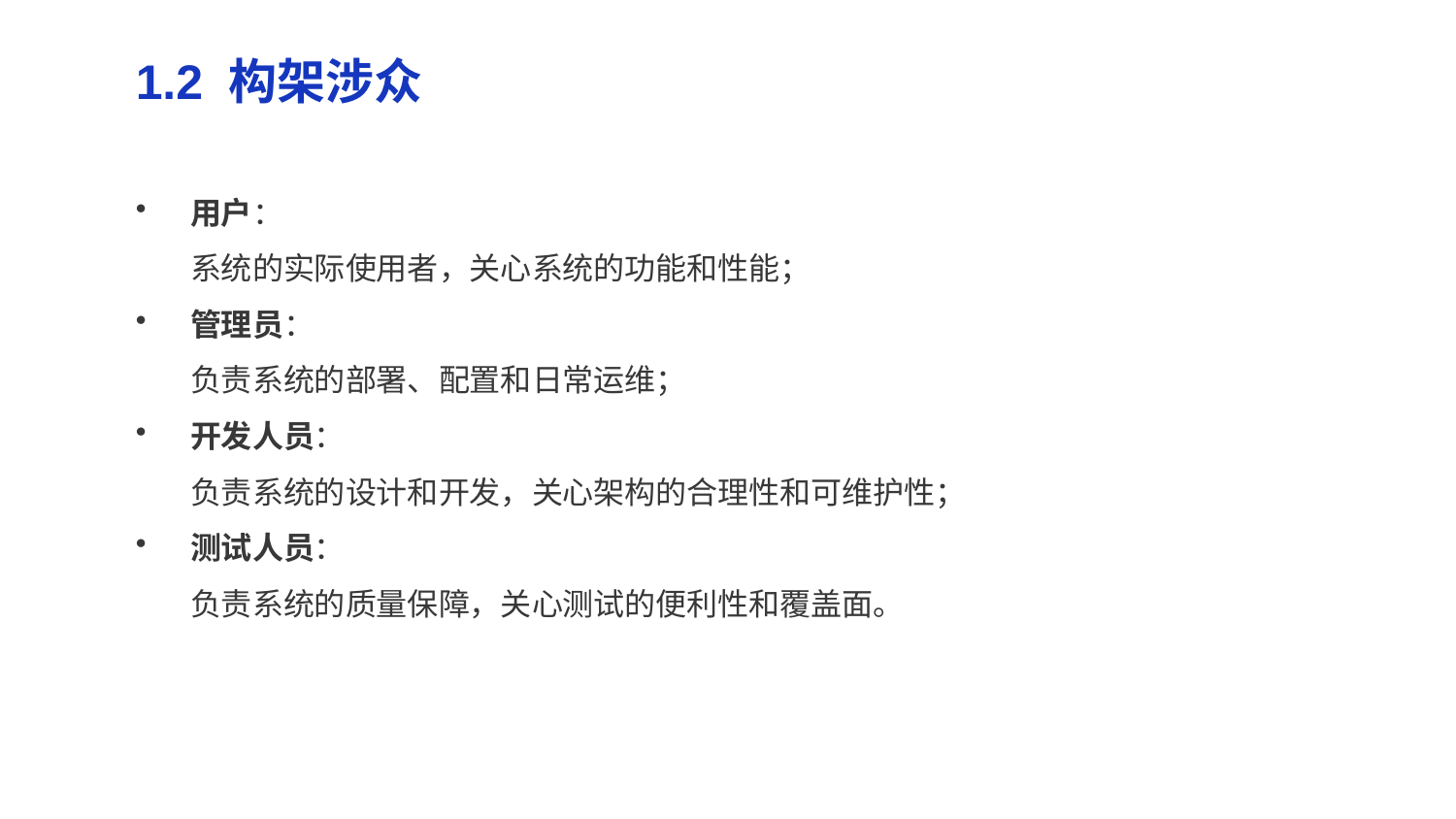

1.2 构架涉众
用户：
系统的实际使用者，关心系统的功能和性能；
管理员：
负责系统的部署、配置和日常运维；
开发人员：
负责系统的设计和开发，关心架构的合理性和可维护性；
测试人员：
负责系统的质量保障，关心测试的便利性和覆盖面。